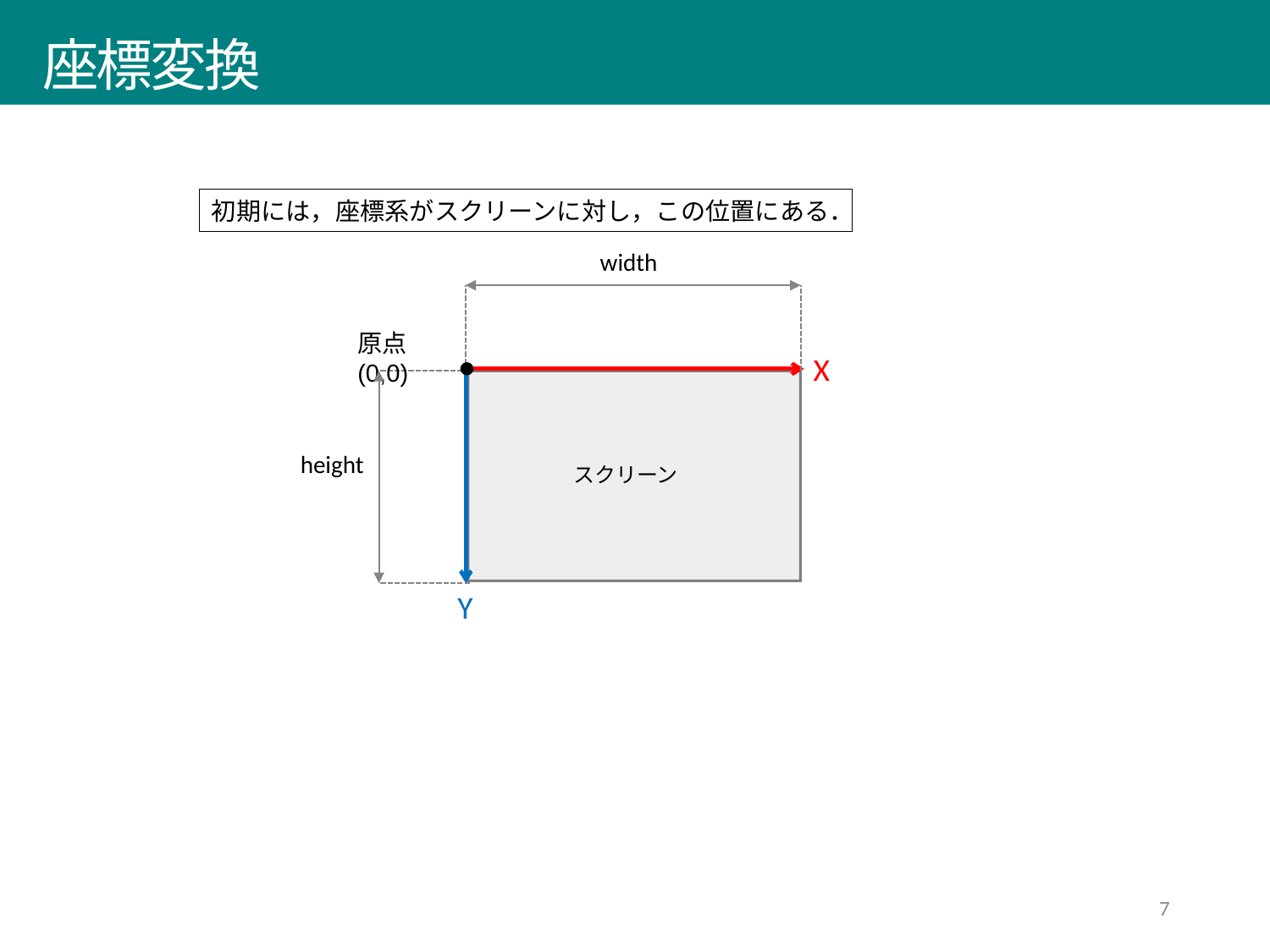

# 座標変換
初期には，座標系がスクリーンに対し，この位置にある．
width
原点(0,0)
X

height
スクリーン
Y

7